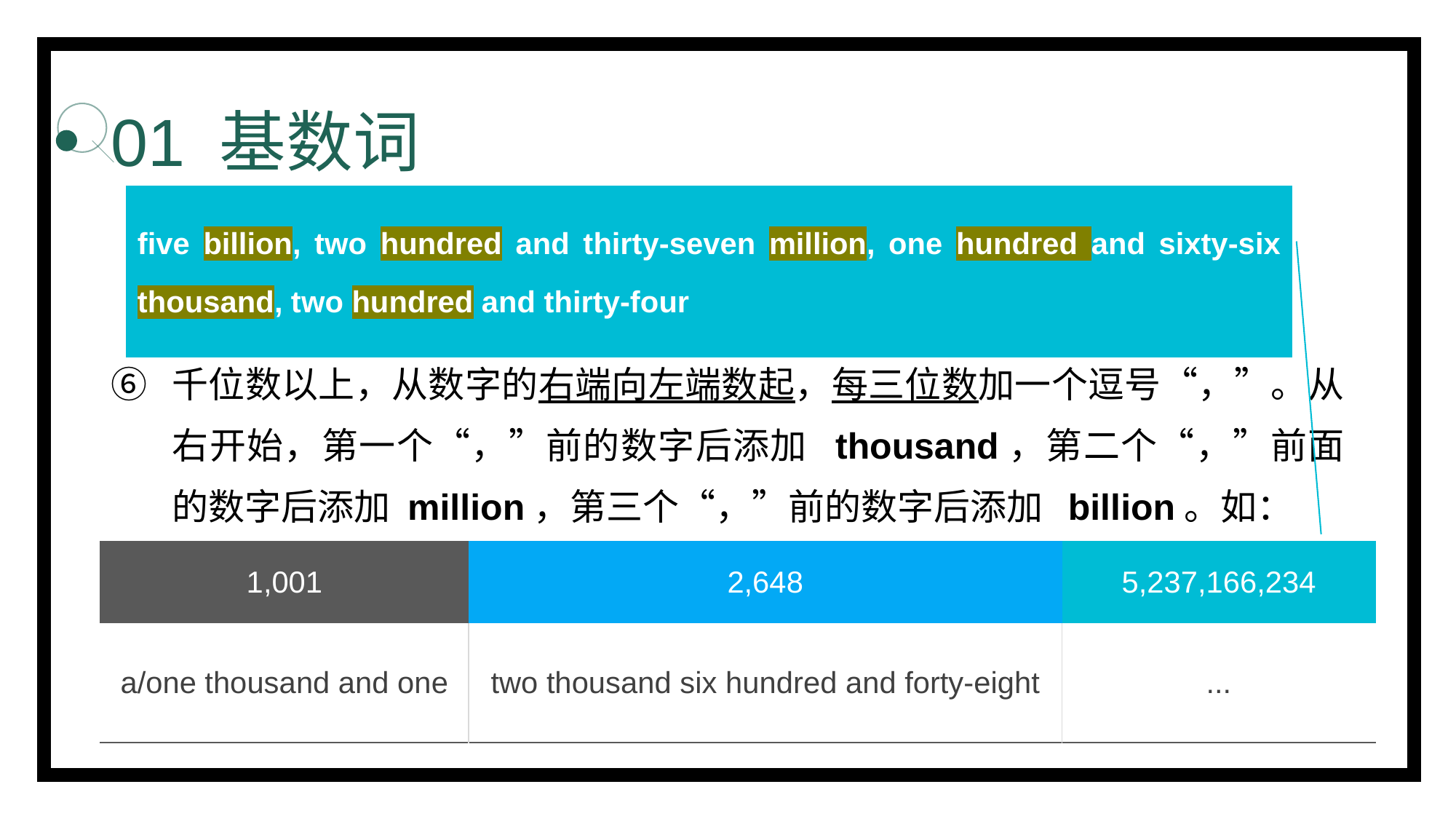

# 01 基数词
（1）概念：表示数量的词
（2）基数词的形式：
千位数以上，从数字的右端向左端数起，每三位数加一个逗号“，”。从右开始，第一个“，”前的数字后添加  thousand，第二个“，”前面的数字后添加 million，第三个“，”前的数字后添加  billion。如：

five billion, two hundred and thirty-seven million, one hundred and sixty-six thousand, two hundred and thirty-four

| 1,001 | 2,648 | 5,237,166,234 |
| --- | --- | --- |
| a/one thousand and one | two thousand six hundred and forty-eight | ... |